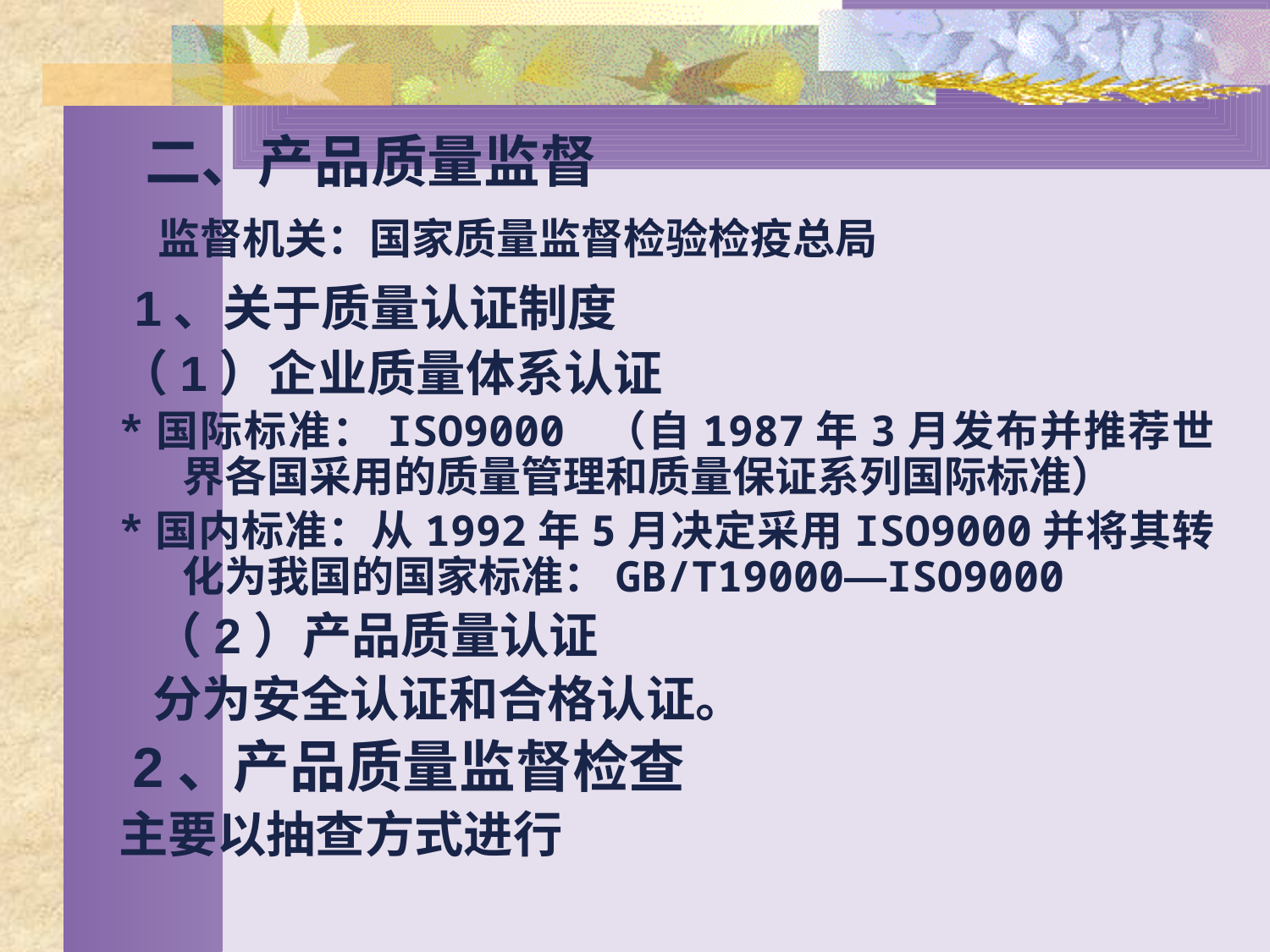

#
 二、产品质量监督
  监督机关：国家质量监督检验检疫总局
 1、关于质量认证制度
（1）企业质量体系认证
*国际标准：ISO9000 （自1987年3月发布并推荐世界各国采用的质量管理和质量保证系列国际标准）
*国内标准：从1992年5月决定采用ISO9000并将其转化为我国的国家标准：GB/T19000—ISO9000
  （2）产品质量认证
  分为安全认证和合格认证。
 2、产品质量监督检查
主要以抽查方式进行